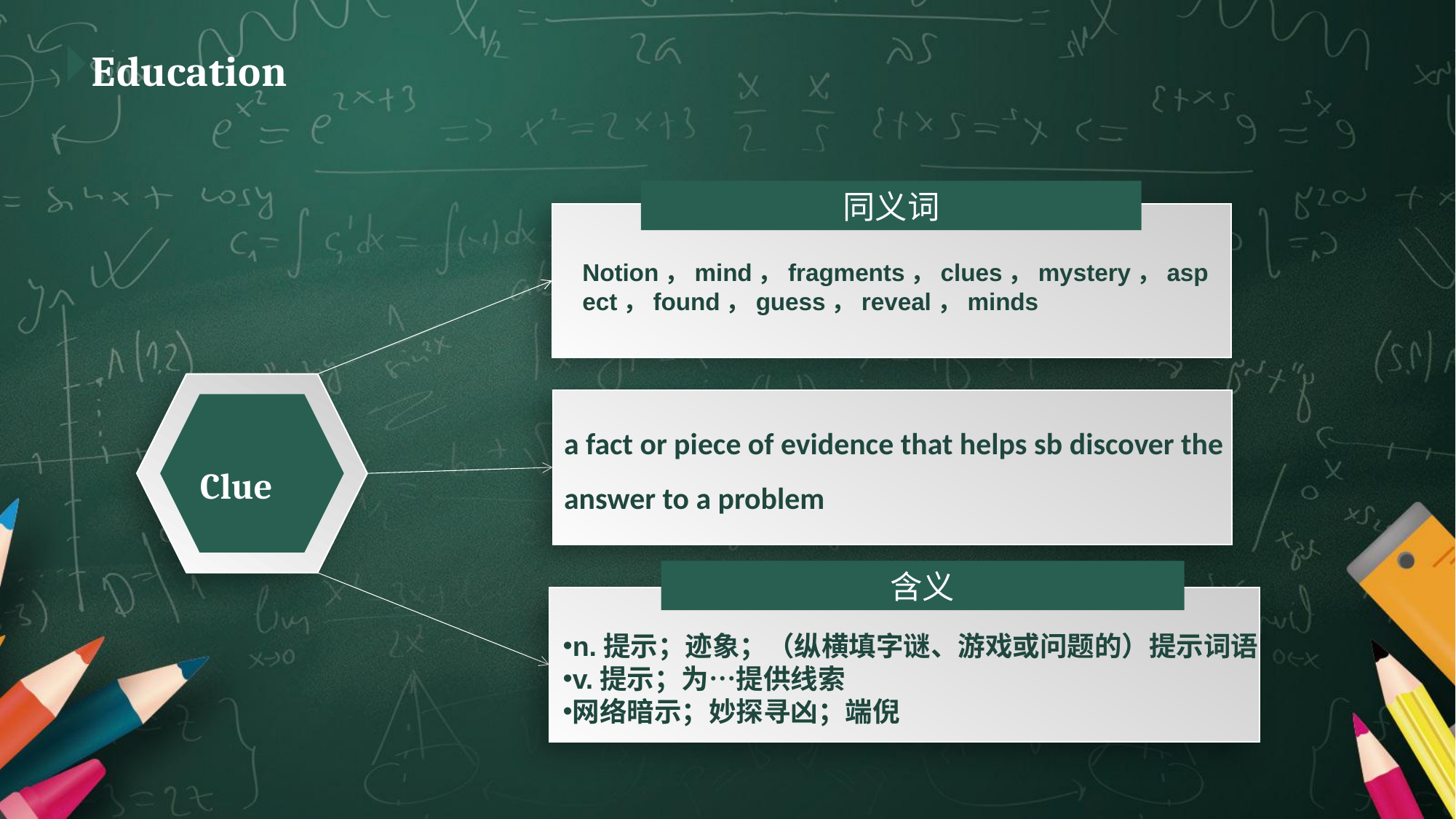

Education

同义词

Notion，mind，fragments，clues，mystery，aspect，found，guess，reveal，minds

Clue

a fact or piece of evidence that helps sb discover the answer to a problem

含义

n.提示；迹象；（纵横填字谜、游戏或问题的）提示词语
v.提示；为…提供线索
网络暗示；妙探寻凶；端倪